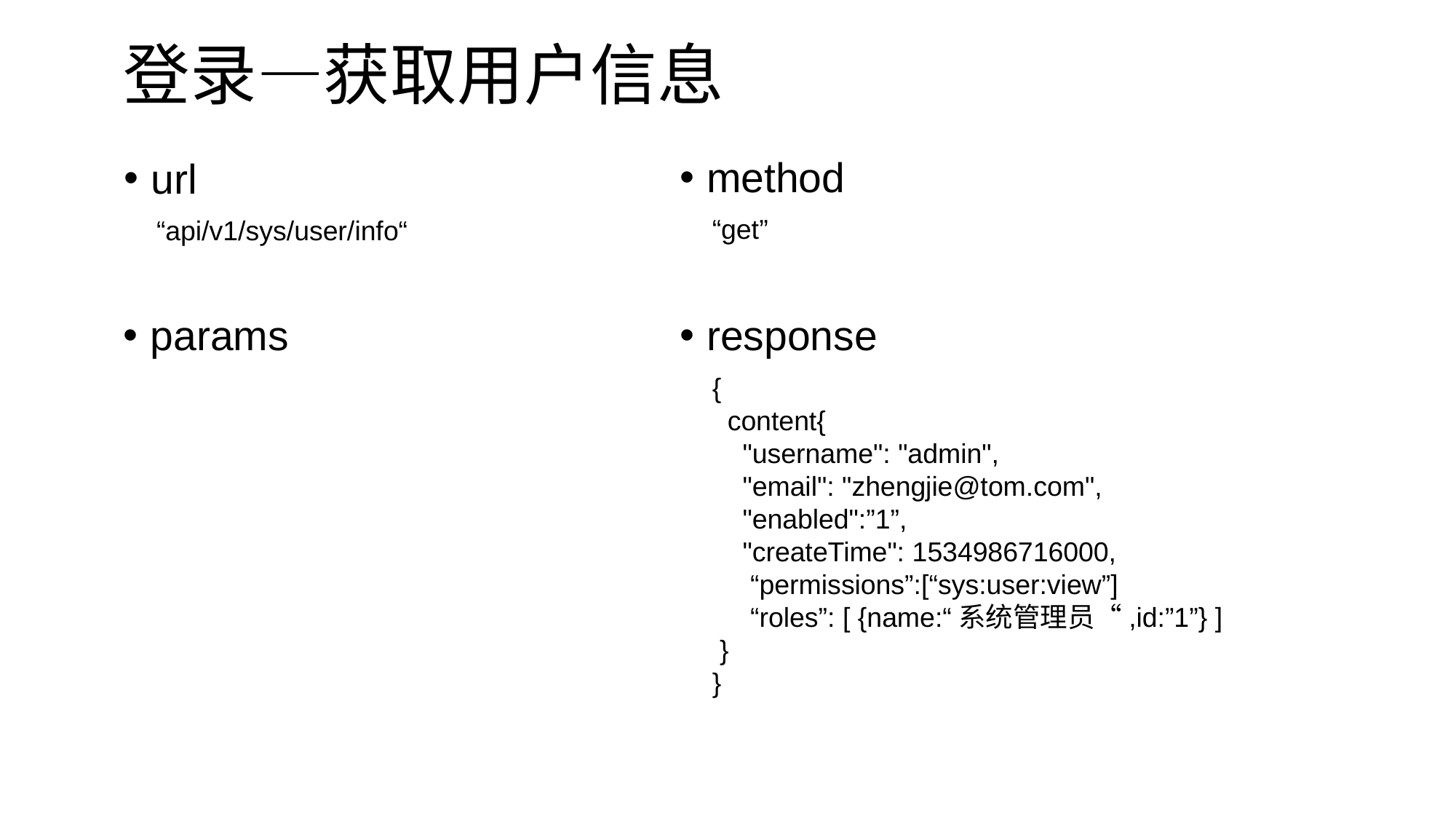

# 登录—获取用户信息
method
url
“get”
“api/v1/sys/user/info“
params
response
{
  content{
    "username": "admin",
    "email": "zhengjie@tom.com",
    "enabled":”1”,
    "createTime": 1534986716000,
     “permissions”:[“sys:user:view”]
     “roles”: [ {name:“系统管理员“,id:”1”} ]
 }
}